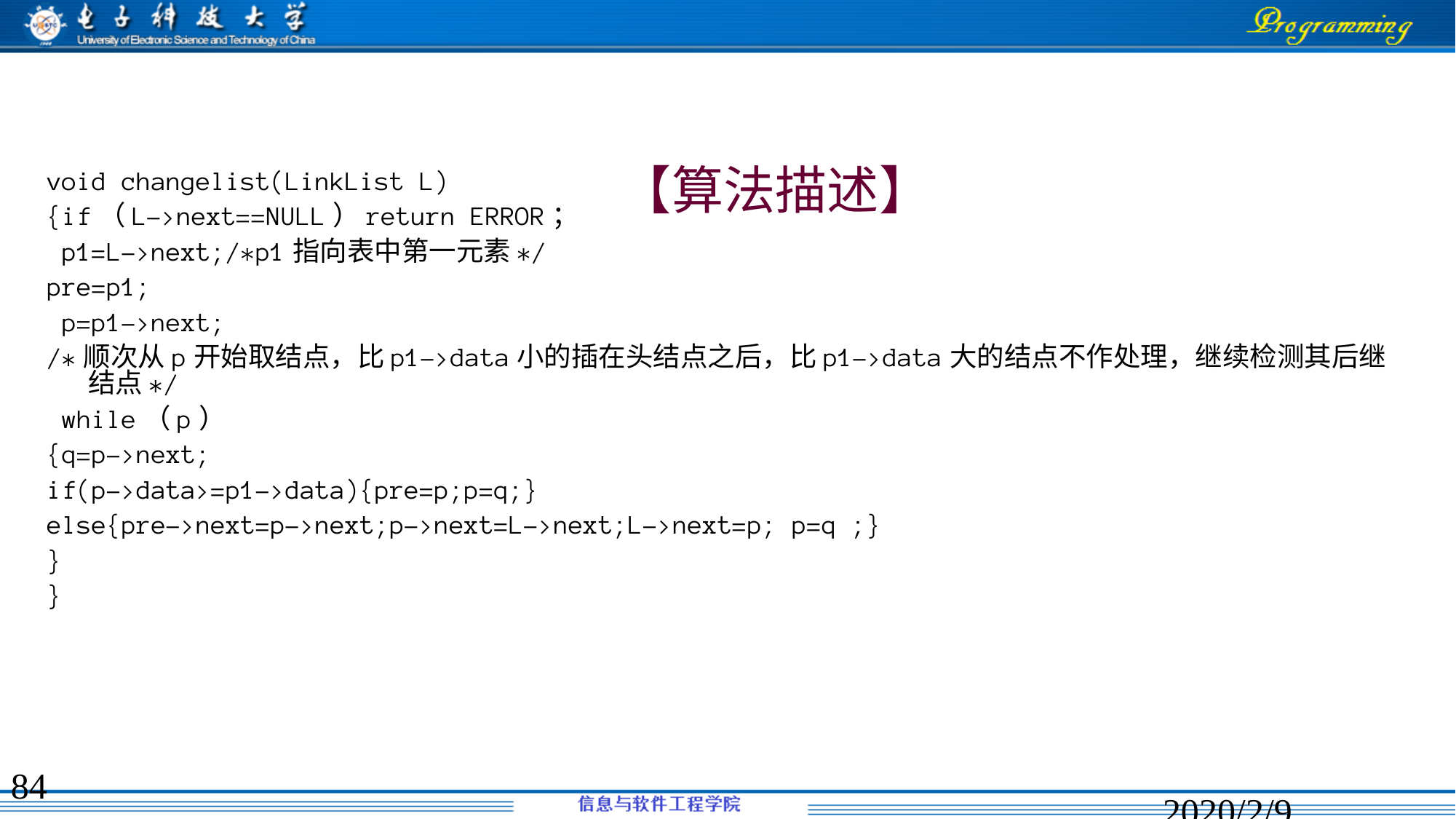

# 【算法描述】
void changelist(LinkList L)
{if（L->next==NULL）return ERROR；
 p1=L->next;/*p1指向表中第一元素*/
pre=p1;
 p=p1->next;
/*顺次从p开始取结点，比p1->data小的插在头结点之后，比p1->data大的结点不作处理，继续检测其后继结点*/
 while（p）
{q=p->next;
if(p->data>=p1->data){pre=p;p=q;}
else{pre->next=p->next;p->next=L->next;L->next=p; p=q ;}
}
}
84
2020/2/9